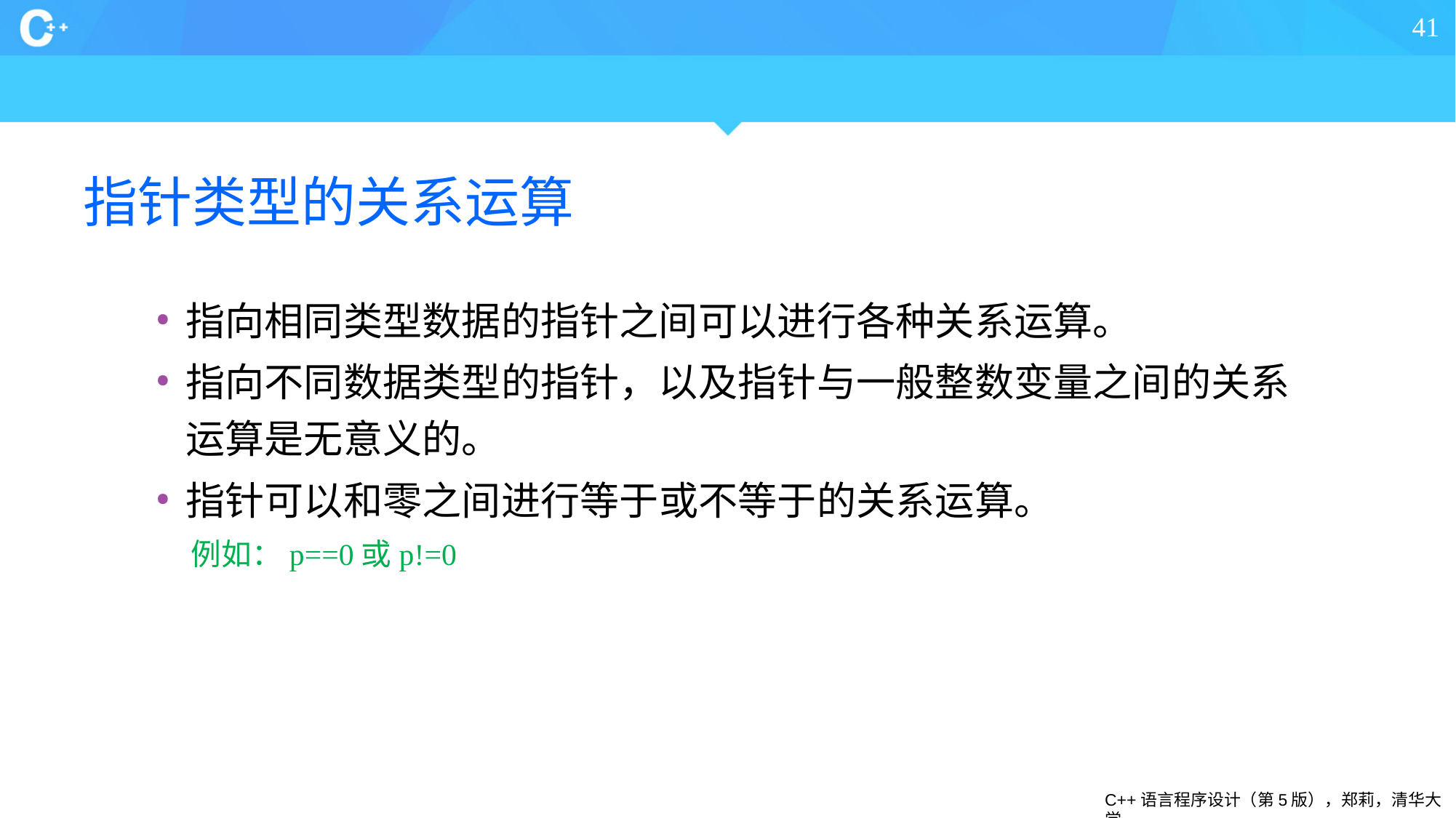

41
# 指针类型的关系运算
指向相同类型数据的指针之间可以进行各种关系运算。
指向不同数据类型的指针，以及指针与一般整数变量之间的关系运算是无意义的。
指针可以和零之间进行等于或不等于的关系运算。
例如：p==0或p!=0